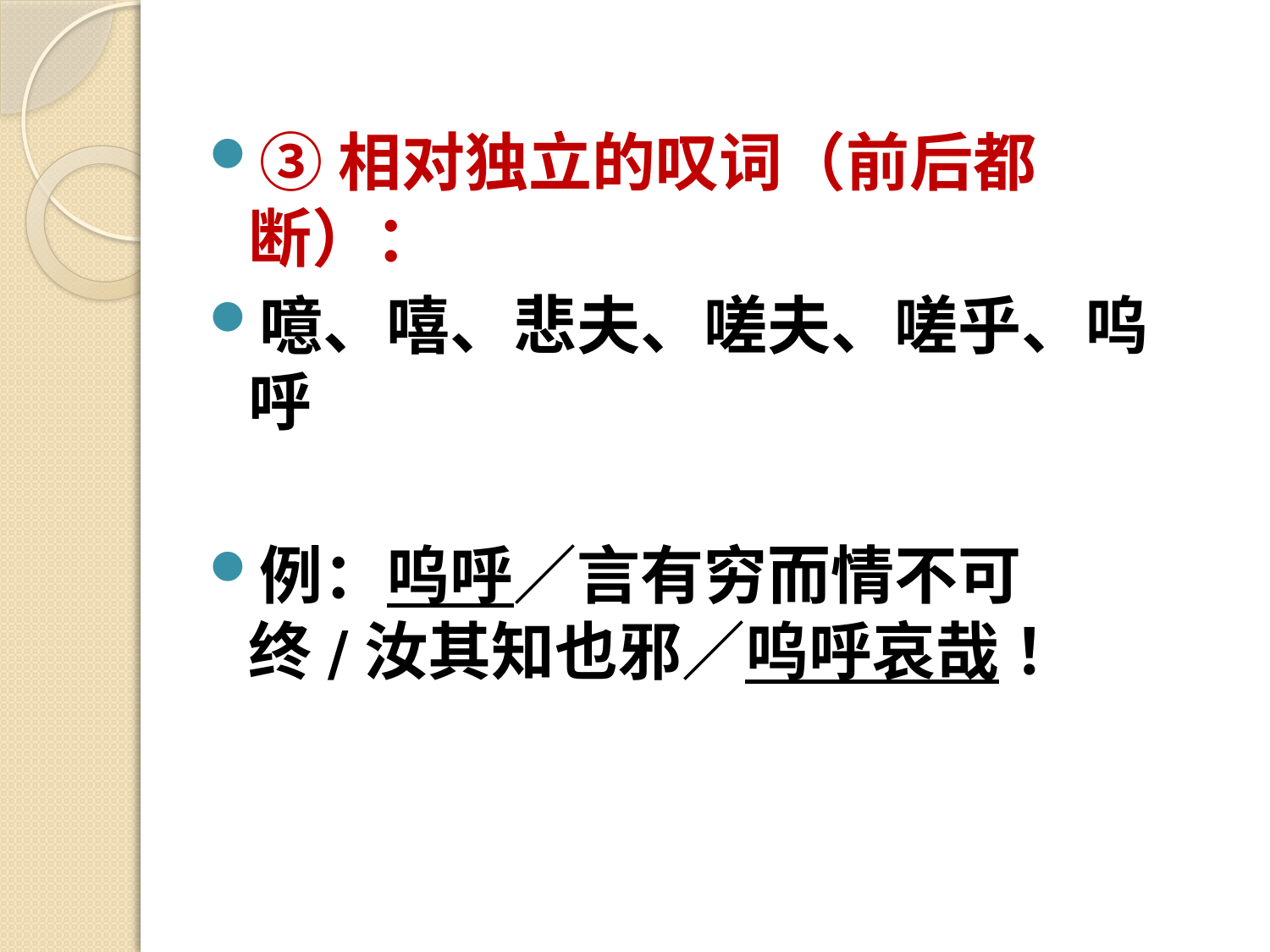

③相对独立的叹词（前后都断）：
噫、嘻、悲夫、嗟夫、嗟乎、呜呼

例：呜呼∕言有穷而情不可终/汝其知也邪∕呜呼哀哉 ！